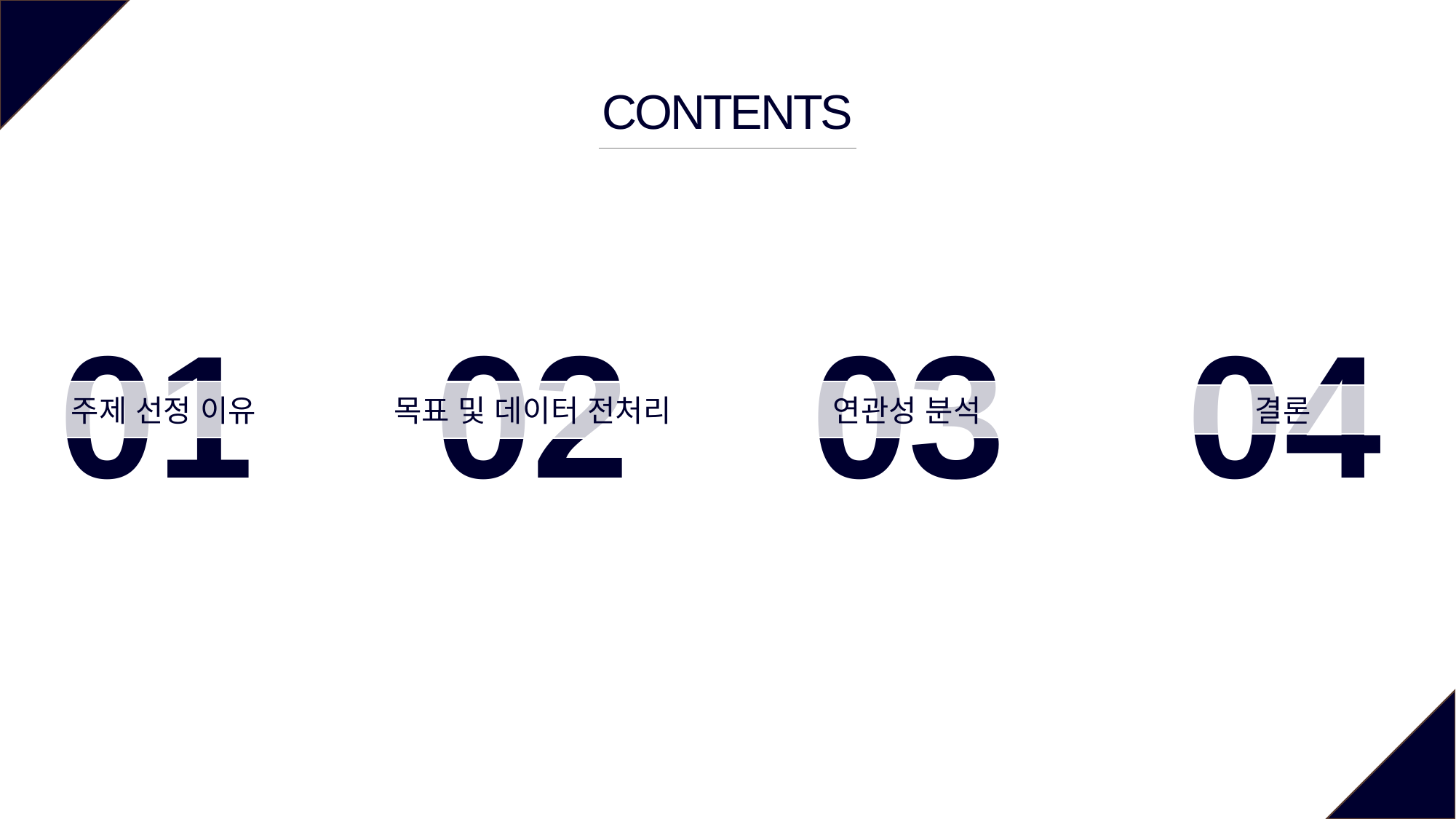

CONTENTS
01
02
03
04
주제 선정 이유
연관성 분석
목표 및 데이터 전처리
결론